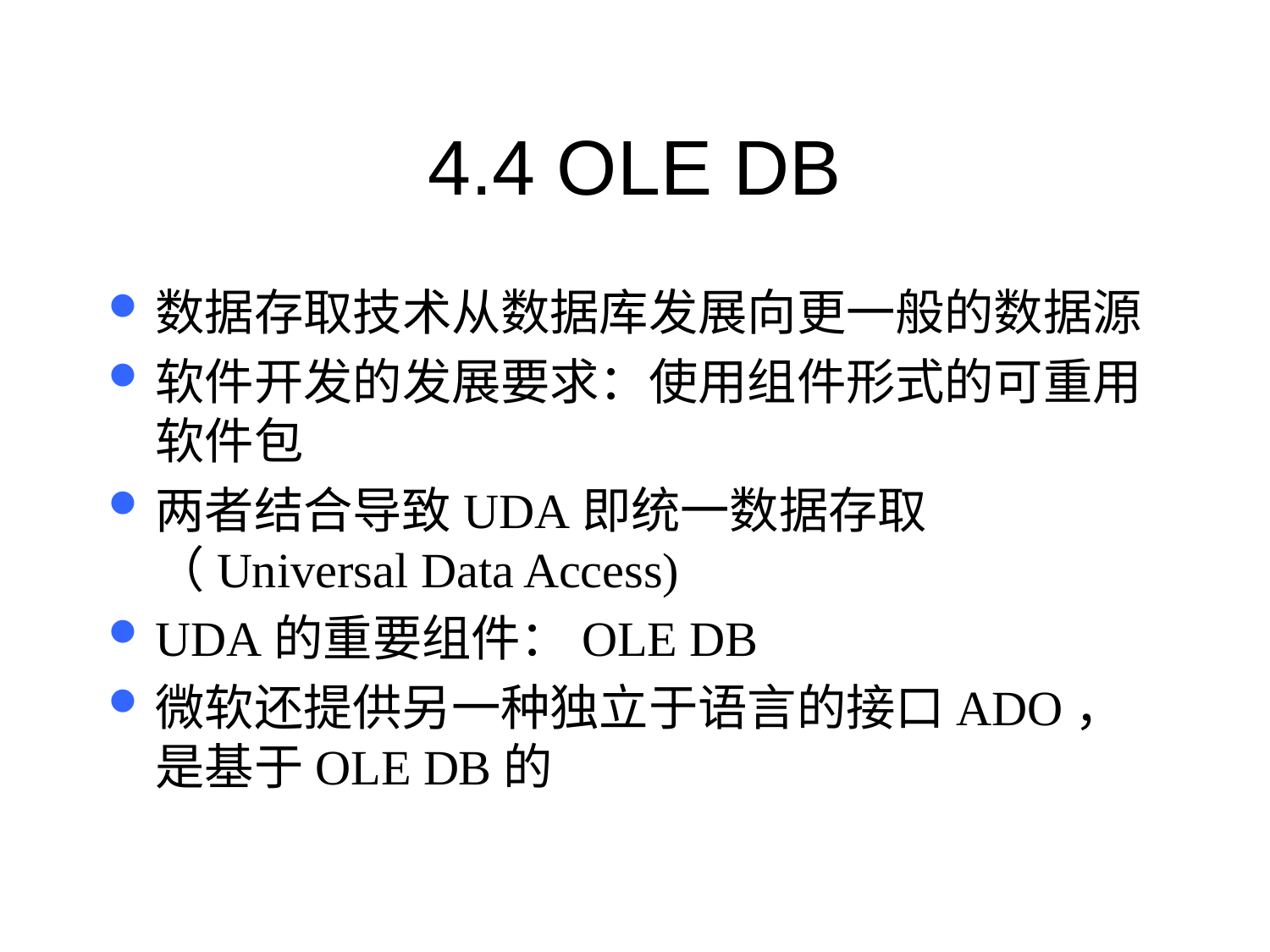

# 4.4 OLE DB
数据存取技术从数据库发展向更一般的数据源
软件开发的发展要求：使用组件形式的可重用软件包
两者结合导致UDA即统一数据存取（Universal Data Access)
UDA的重要组件：OLE DB
微软还提供另一种独立于语言的接口ADO，是基于OLE DB的
163